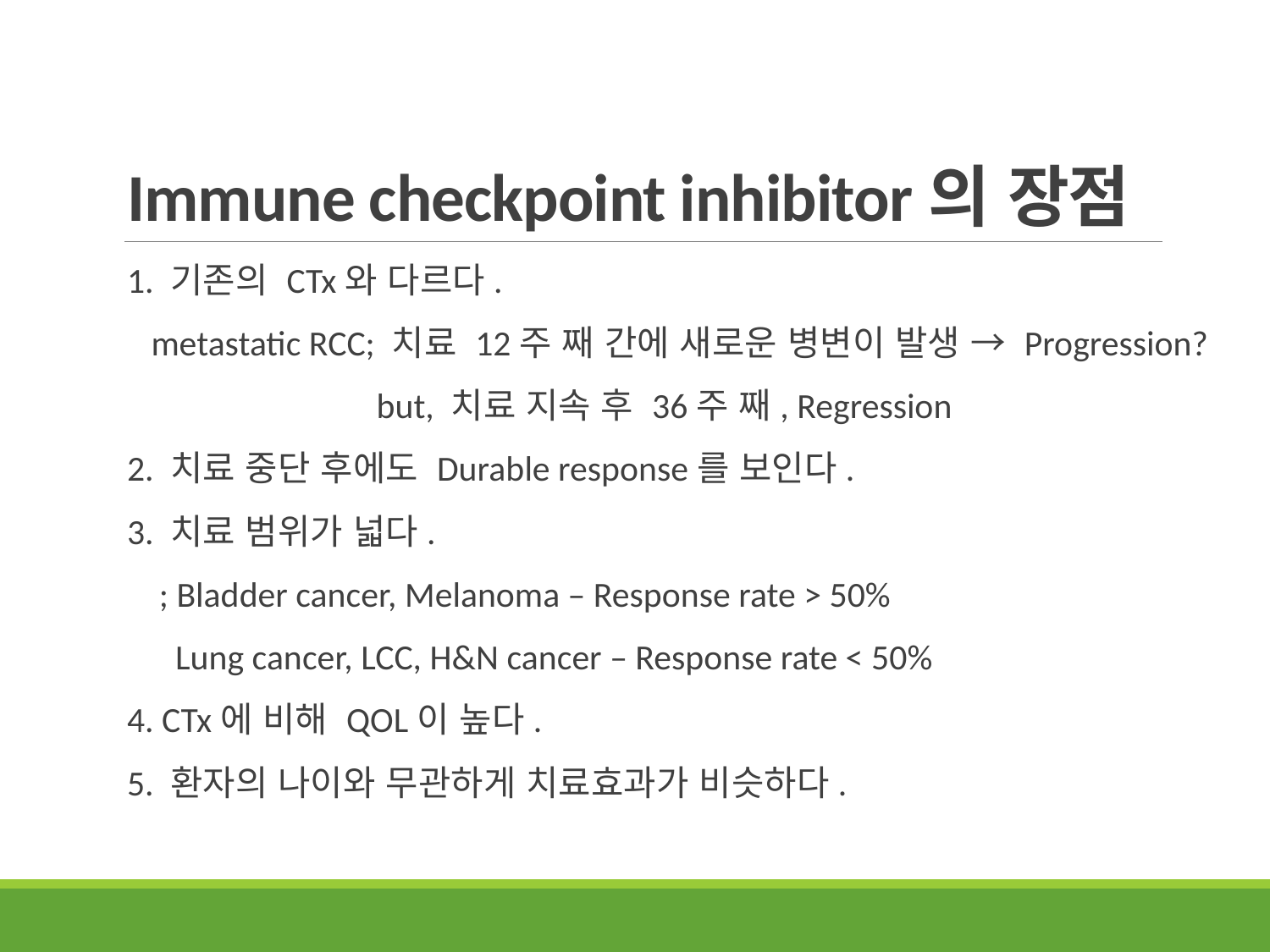

# Immune checkpoint inhibitor의 장점
1. 기존의 CTx와 다르다.
   metastatic RCC; 치료 12주 째 간에 새로운 병변이 발생 → Progression?
                               but, 치료 지속 후 36주 째, Regression
2. 치료 중단 후에도 Durable response를 보인다.
3. 치료 범위가 넓다.
    ; Bladder cancer, Melanoma – Response rate > 50%
      Lung cancer, LCC, H&N cancer – Response rate < 50%
4. CTx에 비해 QOL이 높다.
5. 환자의 나이와 무관하게 치료효과가 비슷하다.